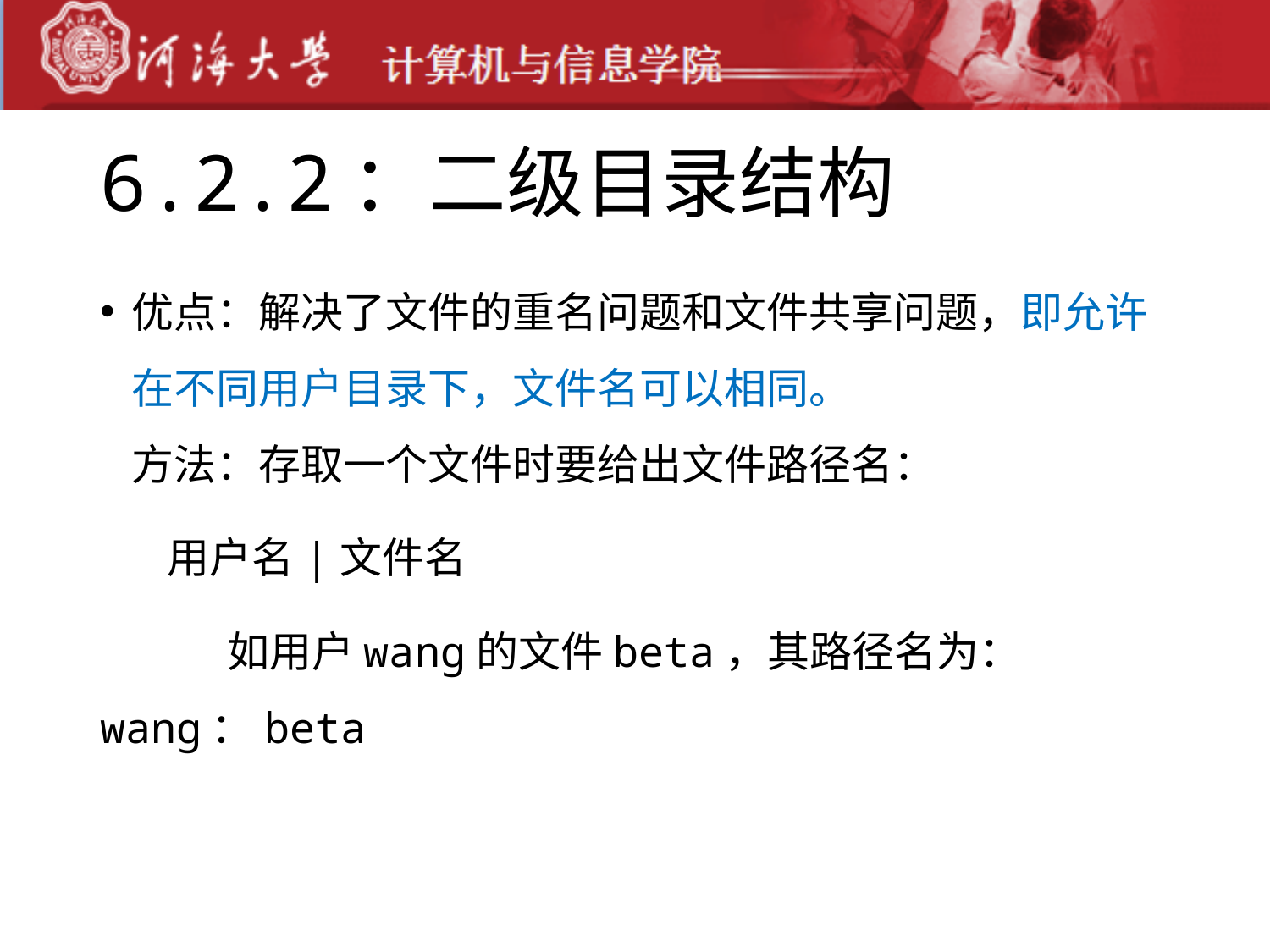

# 6.2.2：二级目录结构
优点：解决了文件的重名问题和文件共享问题，即允许在不同用户目录下，文件名可以相同。
方法：存取一个文件时要给出文件路径名：
      用户名|文件名
	如用户wang的文件beta，其路径名为：wang：beta